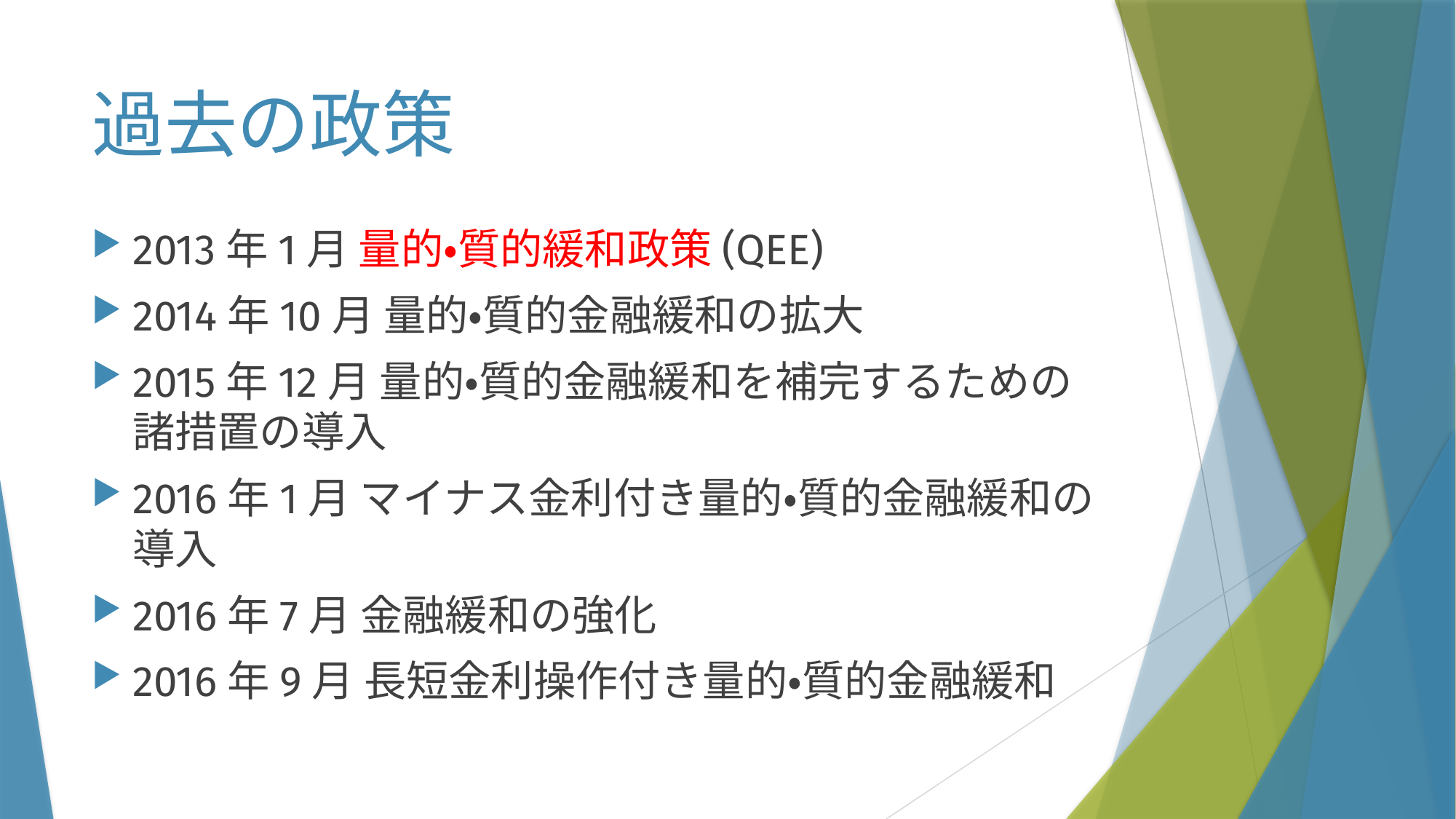

# 過去の政策
2013年1月 量的・質的緩和政策(QEE)
2014年10月 量的・質的金融緩和の拡大
2015年12月 量的・質的金融緩和を補完するための諸措置の導入
2016年1月 マイナス金利付き量的・質的金融緩和の導入
2016年7月 金融緩和の強化
2016年9月 長短金利操作付き量的・質的金融緩和